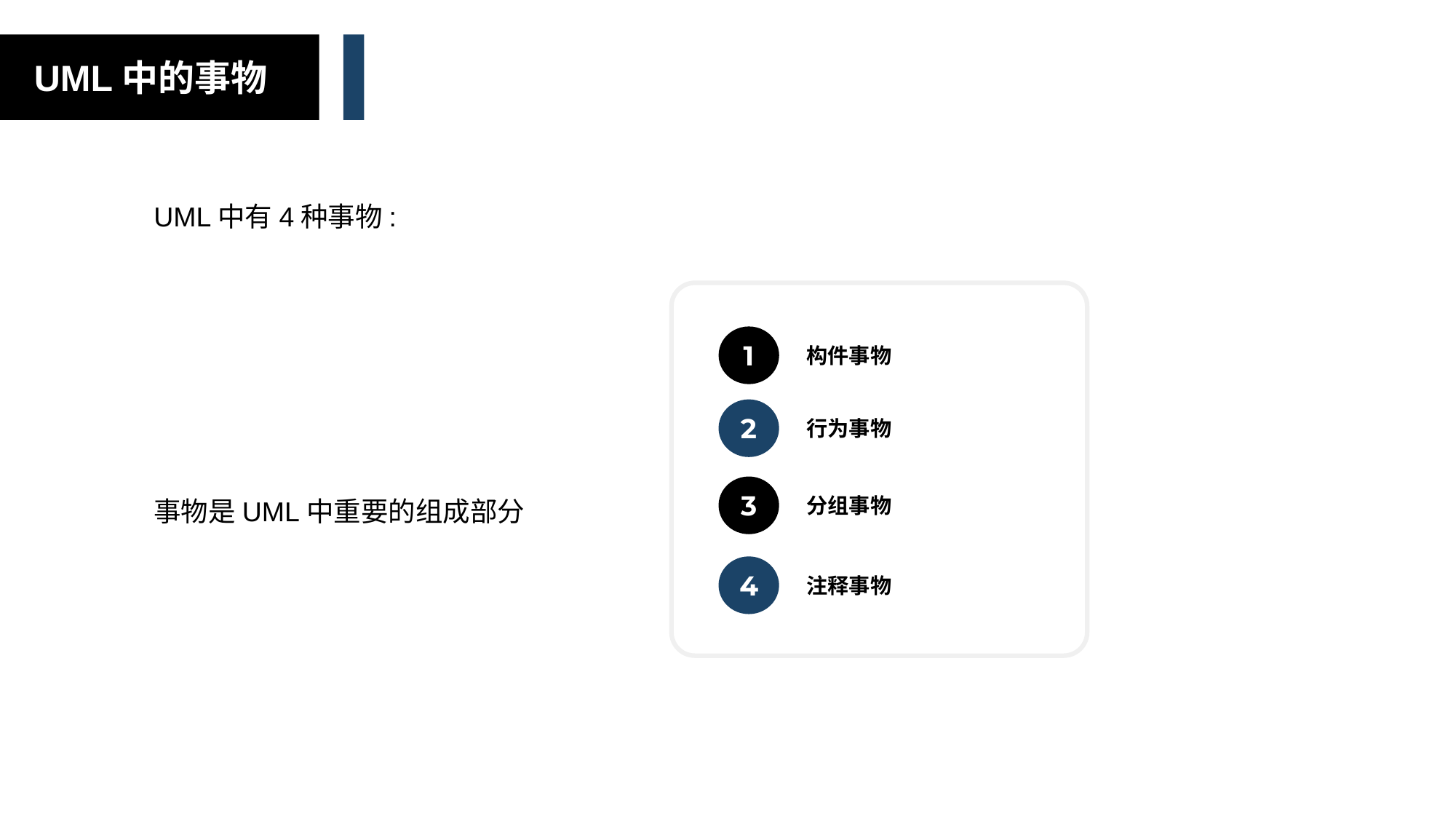

UML中的事物
UML中有4种事物:

事物是UML中重要的组成部分

1
构件事物

2
行为事物

3
分组事物

4
注释事物